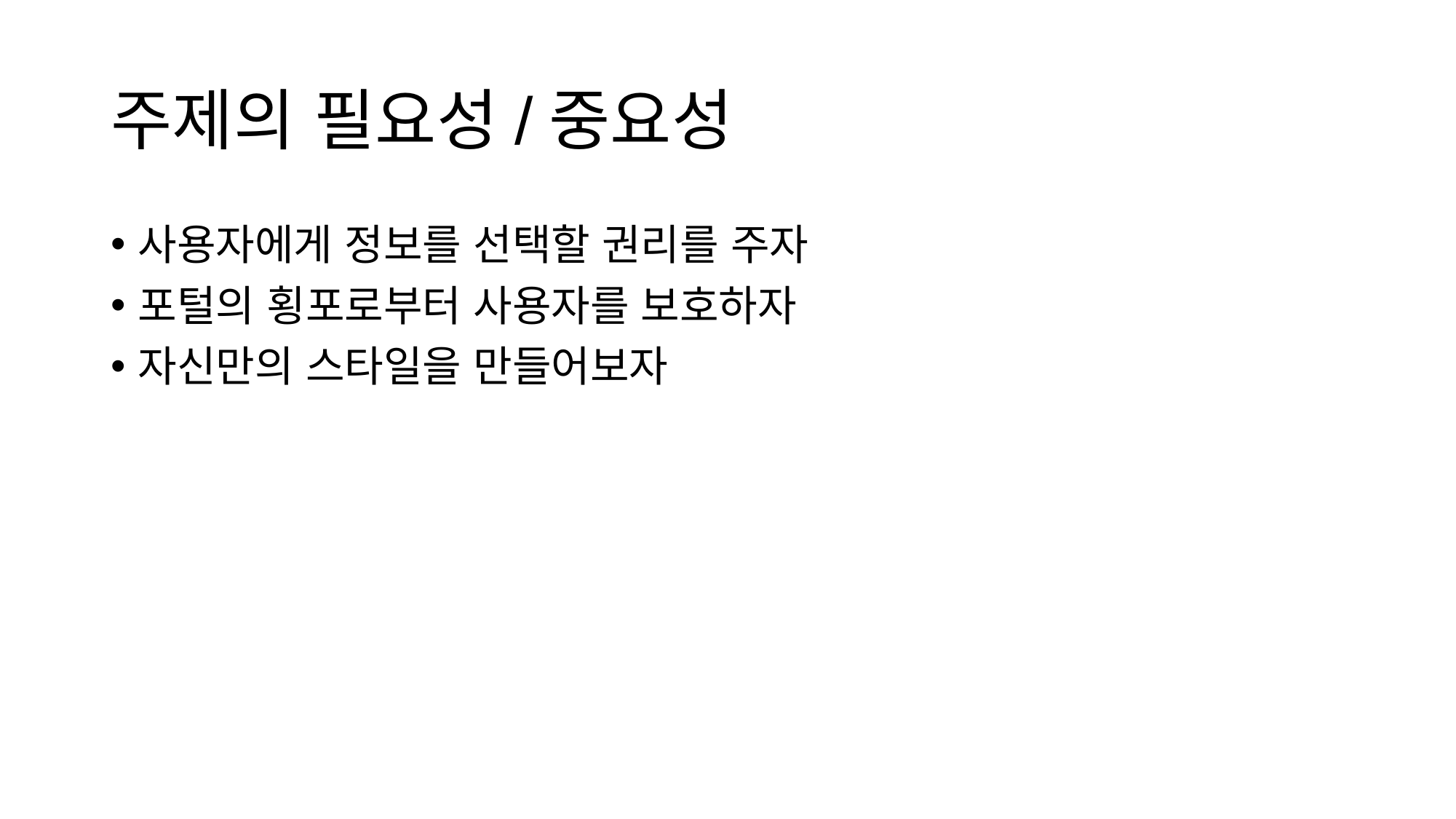

# 주제의 필요성/중요성
사용자에게 정보를 선택할 권리를 주자
포털의 횡포로부터 사용자를 보호하자
자신만의 스타일을 만들어보자